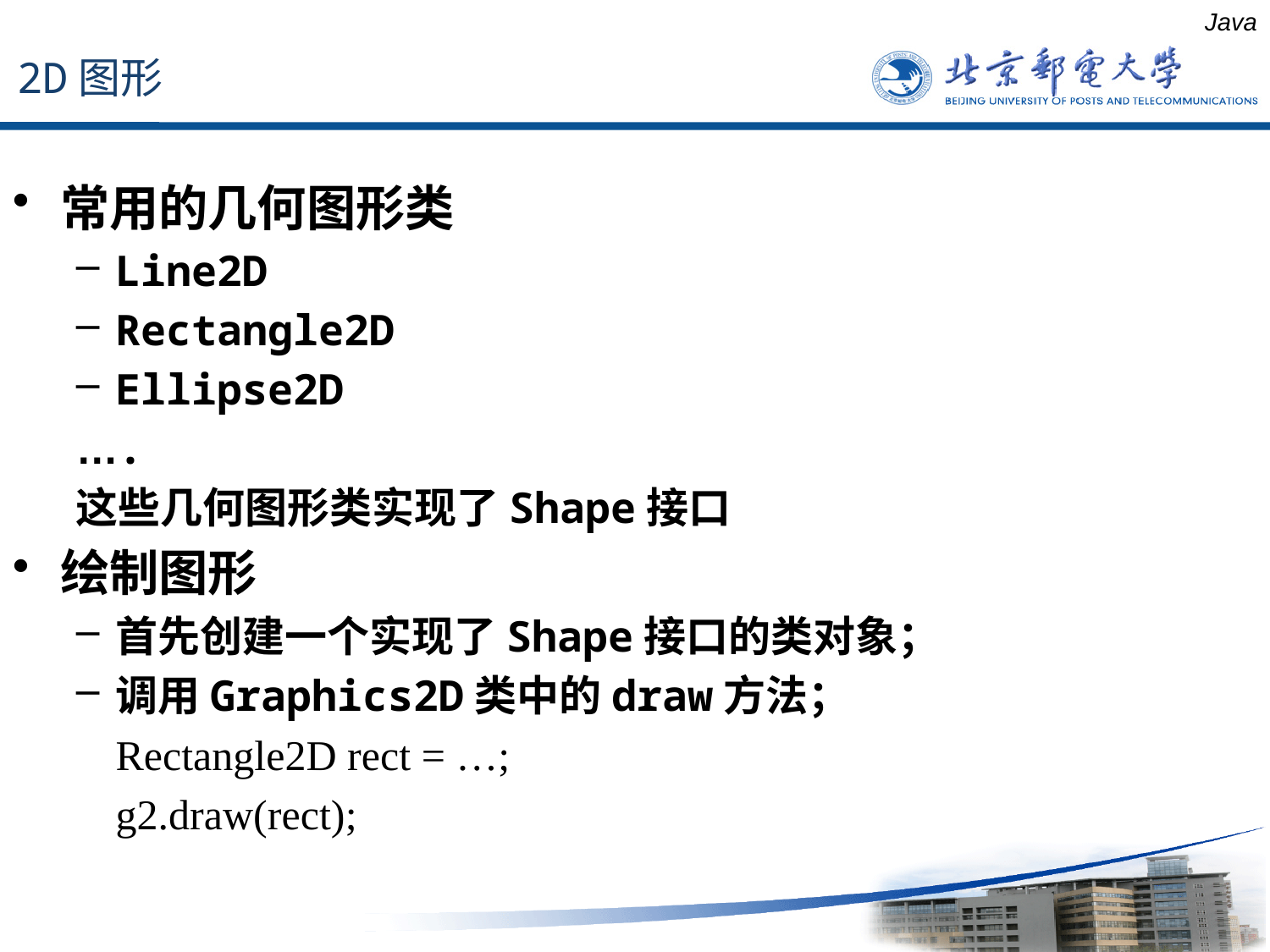

2D图形
Java
常用的几何图形类
Line2D
Rectangle2D
Ellipse2D
….
这些几何图形类实现了Shape接口
绘制图形
首先创建一个实现了Shape接口的类对象；
调用Graphics2D类中的draw方法；
	Rectangle2D rect = …;
	g2.draw(rect);